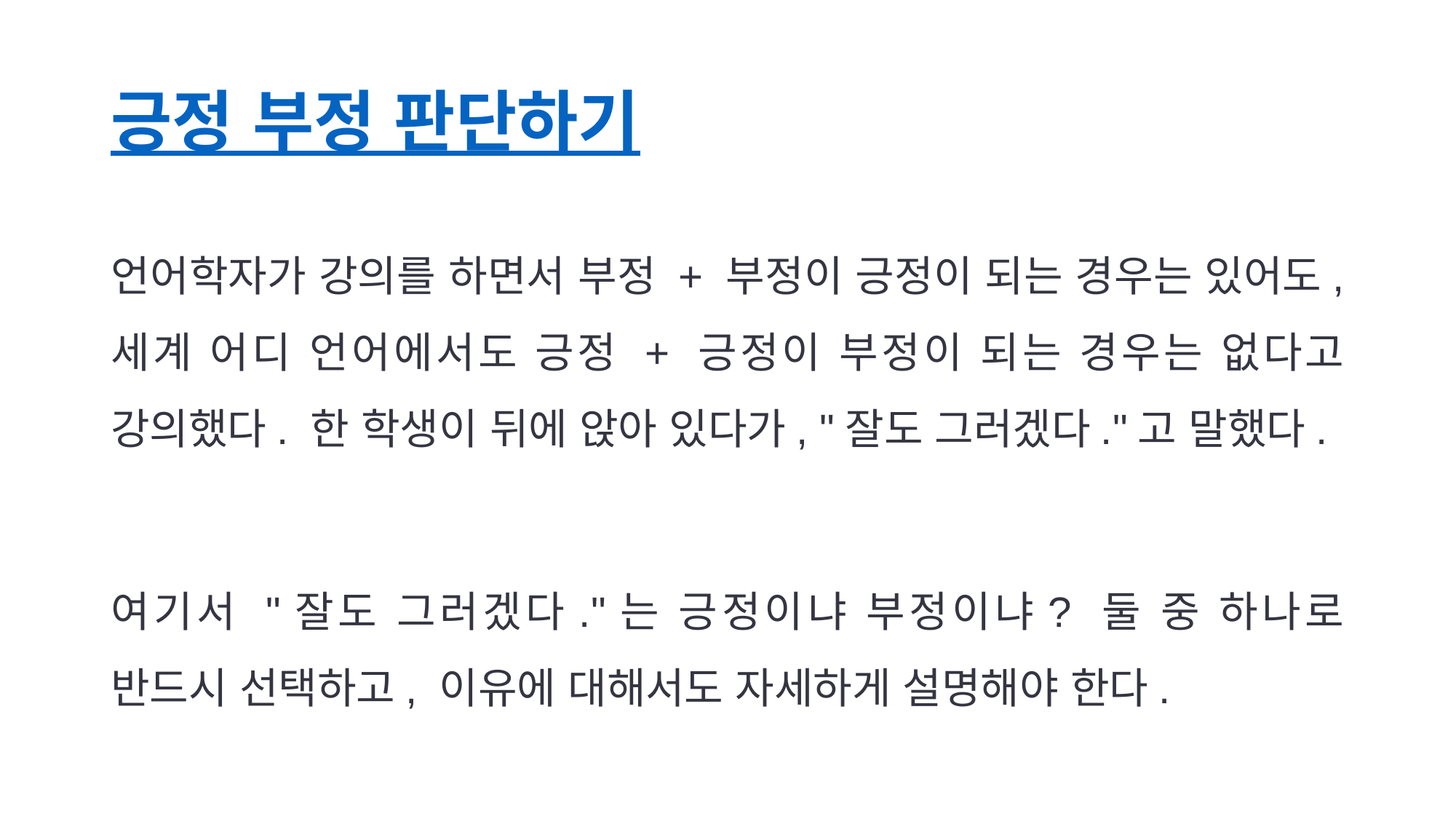

# 긍정 부정 판단하기
언어학자가 강의를 하면서 부정 + 부정이 긍정이 되는 경우는 있어도, 세계 어디 언어에서도 긍정 + 긍정이 부정이 되는 경우는 없다고 강의했다. 한 학생이 뒤에 앉아 있다가, "잘도 그러겠다."고 말했다.

여기서 "잘도 그러겠다."는 긍정이냐 부정이냐? 둘 중 하나로 반드시 선택하고, 이유에 대해서도 자세하게 설명해야 한다.